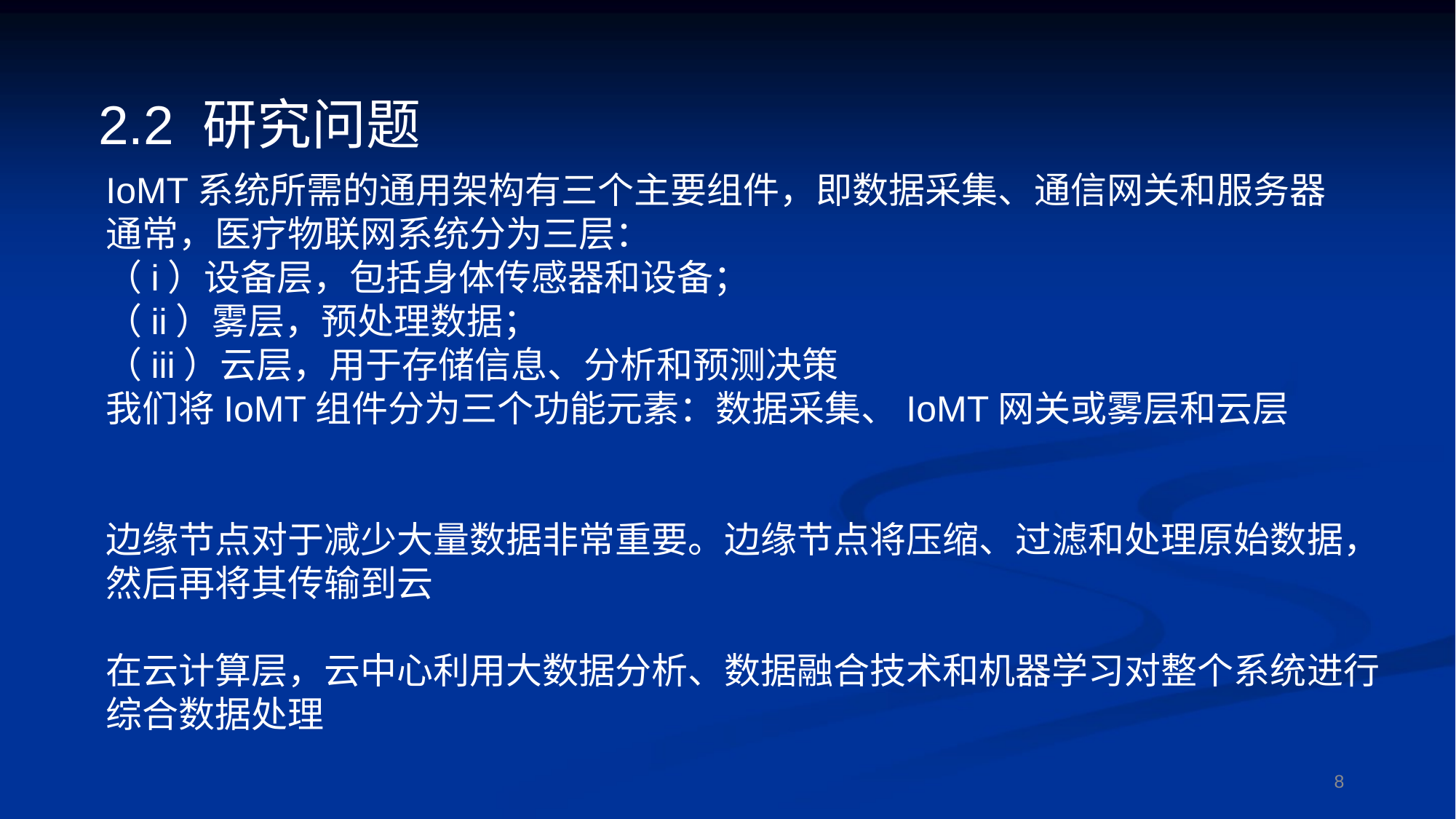

2.2 研究问题
IoMT系统所需的通用架构有三个主要组件，即数据采集、通信网关和服务器
通常，医疗物联网系统分为三层：
（i）设备层，包括身体传感器和设备；
（ii）雾层，预处理数据；
（iii）云层，用于存储信息、分析和预测决策
我们将IoMT组件分为三个功能元素：数据采集、IoMT网关或雾层和云层

边缘节点对于减少大量数据非常重要。边缘节点将压缩、过滤和处理原始数据，然后再将其传输到云

在云计算层，云中心利用大数据分析、数据融合技术和机器学习对整个系统进行综合数据处理

8